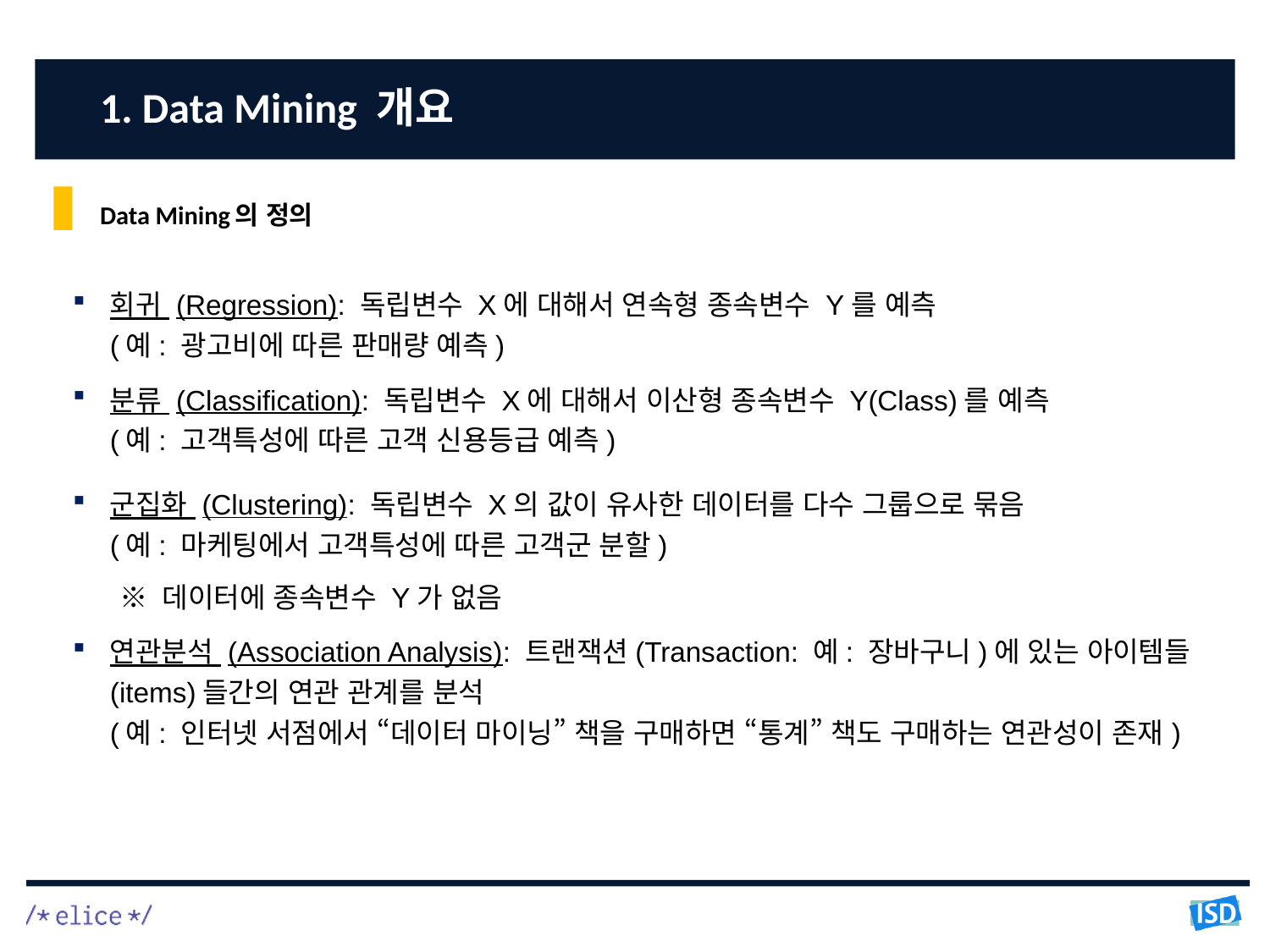

# 1. Data Mining 개요
Data Mining의 정의
회귀 (Regression): 독립변수 X에 대해서 연속형 종속변수 Y를 예측
(예: 광고비에 따른 판매량 예측)
분류 (Classification): 독립변수 X에 대해서 이산형 종속변수 Y(Class)를 예측
(예: 고객특성에 따른 고객 신용등급 예측)
군집화 (Clustering): 독립변수 X의 값이 유사한 데이터를 다수 그룹으로 묶음
(예: 마케팅에서 고객특성에 따른 고객군 분할)
      ※ 데이터에 종속변수 Y가 없음
연관분석 (Association Analysis): 트랜잭션(Transaction: 예: 장바구니)에 있는 아이템들(items)들간의 연관 관계를 분석
(예: 인터넷 서점에서 “데이터 마이닝” 책을 구매하면 “통계” 책도 구매하는 연관성이 존재)